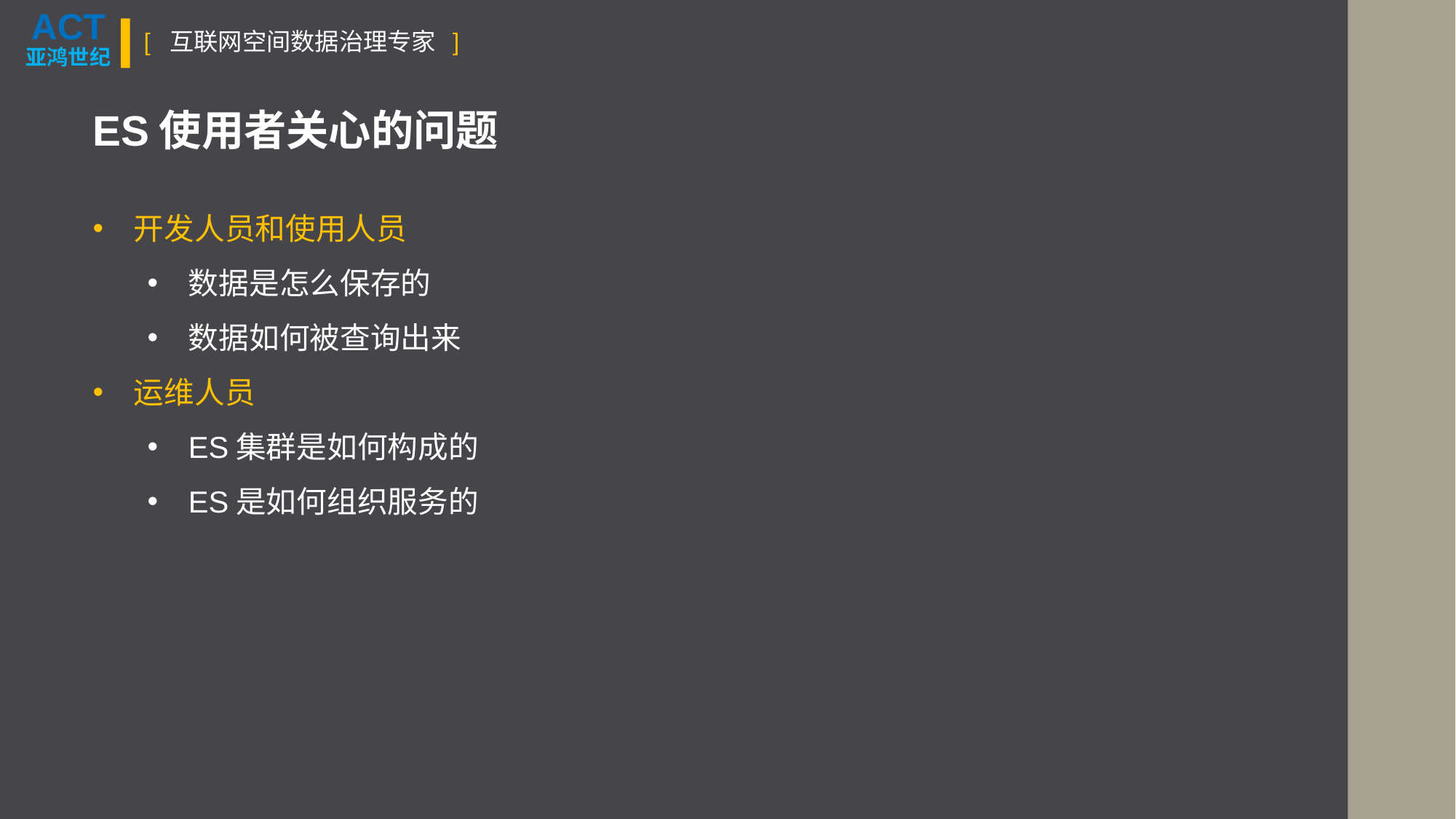

ES使用者关心的问题
开发人员和使用人员
数据是怎么保存的
数据如何被查询出来
运维人员
ES集群是如何构成的
ES是如何组织服务的